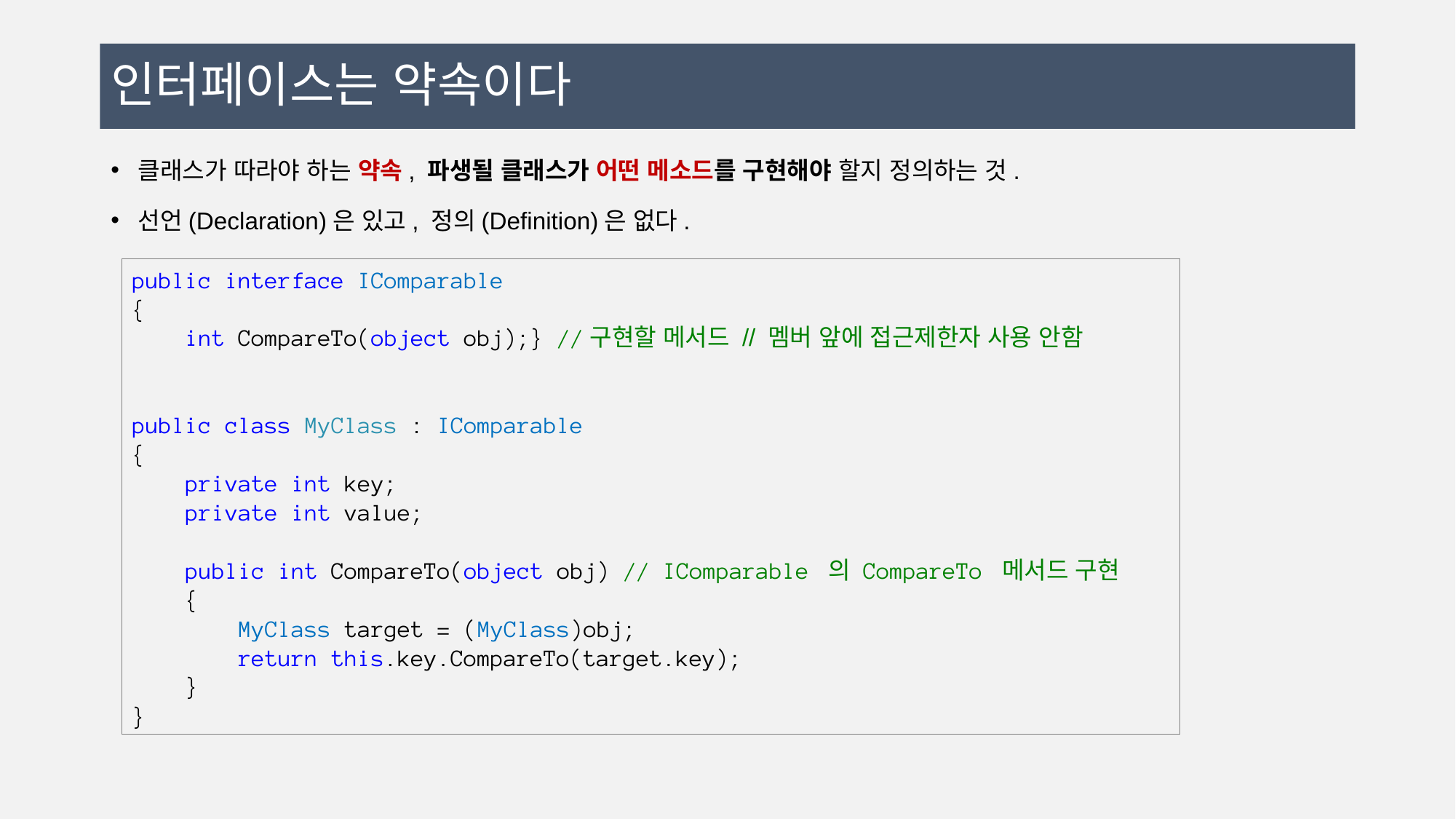

# 인터페이스는 약속이다
클래스가 따라야 하는 약속, 파생될 클래스가 어떤 메소드를 구현해야 할지 정의하는 것.
선언(Declaration)은 있고, 정의(Definition)은 없다.

public interface IComparable
{
    int CompareTo(object obj);} //구현할 메서드 // 멤버 앞에 접근제한자 사용 안함

public class MyClass : IComparable
{
    private int key;
    private int value;

    public int CompareTo(object obj) // IComparable 의 CompareTo 메서드 구현
    {
        MyClass target = (MyClass)obj;
        return this.key.CompareTo(target.key);
    }
}